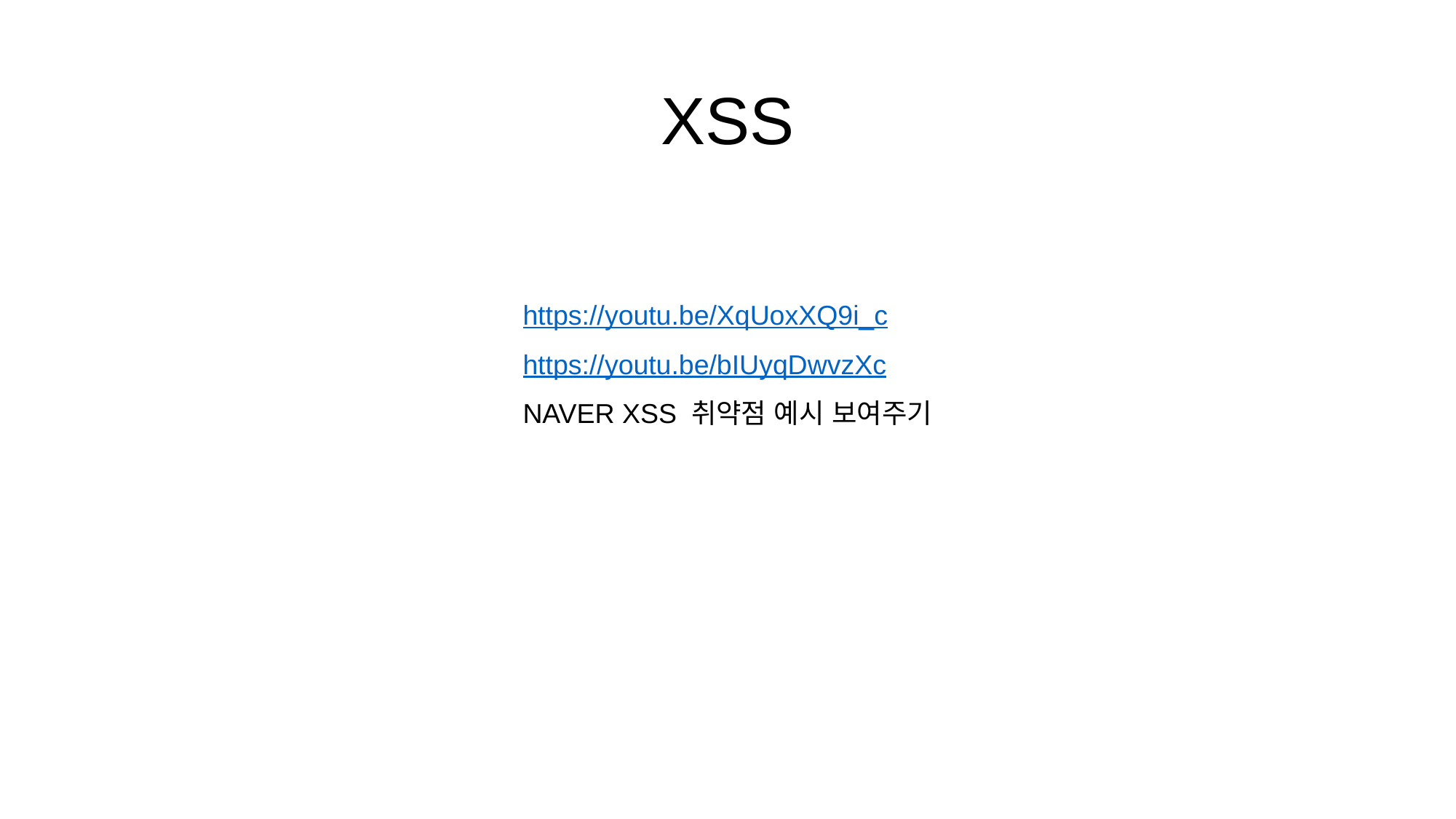

# XSS
https://youtu.be/XqUoxXQ9i_c
https://youtu.be/bIUyqDwvzXc
NAVER XSS 취약점 예시 보여주기